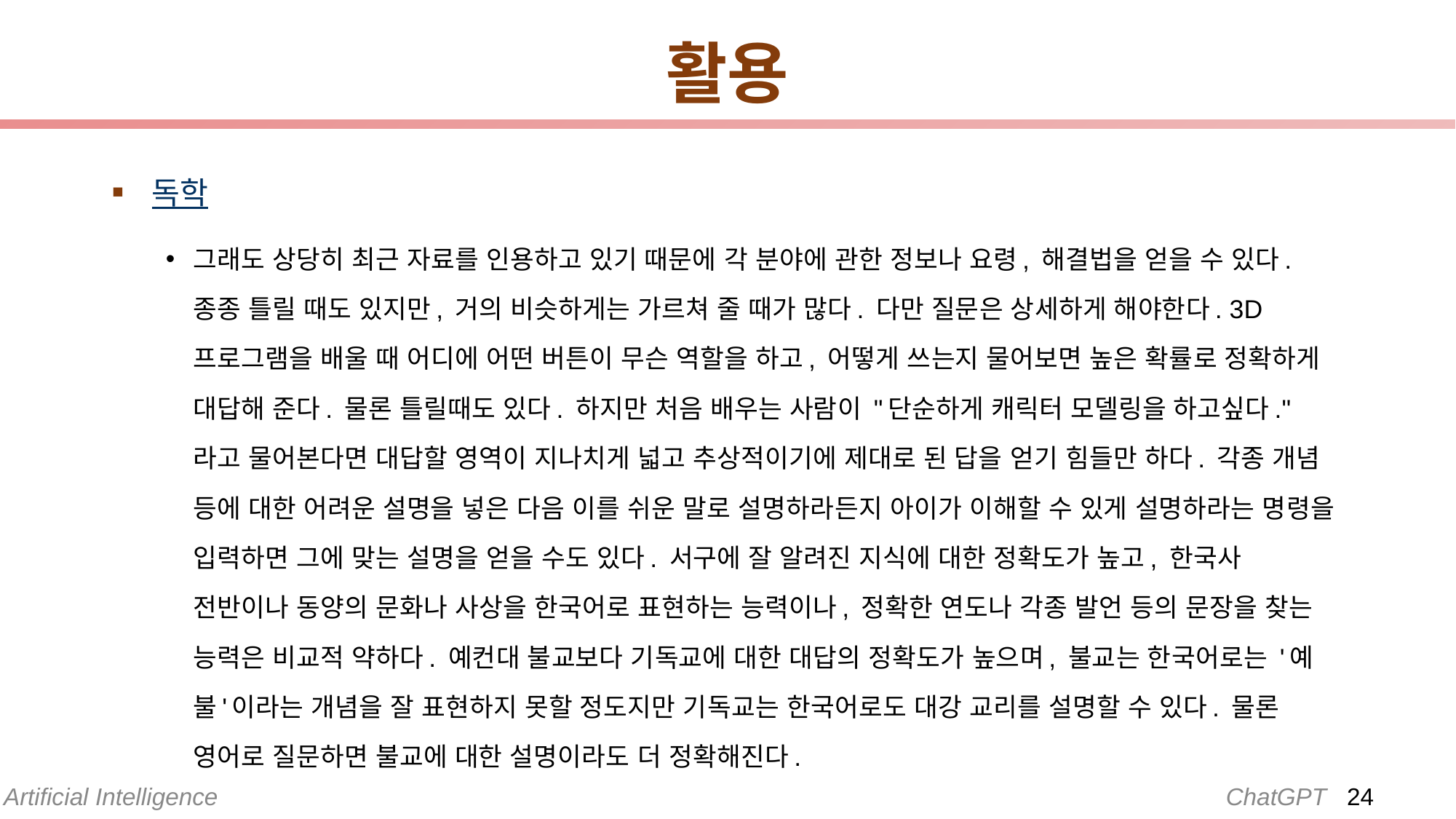

# 활용
독학
그래도 상당히 최근 자료를 인용하고 있기 때문에 각 분야에 관한 정보나 요령, 해결법을 얻을 수 있다. 종종 틀릴 때도 있지만, 거의 비슷하게는 가르쳐 줄 때가 많다. 다만 질문은 상세하게 해야한다. 3D 프로그램을 배울 때 어디에 어떤 버튼이 무슨 역할을 하고, 어떻게 쓰는지 물어보면 높은 확률로 정확하게 대답해 준다. 물론 틀릴때도 있다. 하지만 처음 배우는 사람이 "단순하게 캐릭터 모델링을 하고싶다." 라고 물어본다면 대답할 영역이 지나치게 넓고 추상적이기에 제대로 된 답을 얻기 힘들만 하다. 각종 개념 등에 대한 어려운 설명을 넣은 다음 이를 쉬운 말로 설명하라든지 아이가 이해할 수 있게 설명하라는 명령을 입력하면 그에 맞는 설명을 얻을 수도 있다. 서구에 잘 알려진 지식에 대한 정확도가 높고, 한국사 전반이나 동양의 문화나 사상을 한국어로 표현하는 능력이나, 정확한 연도나 각종 발언 등의 문장을 찾는 능력은 비교적 약하다. 예컨대 불교보다 기독교에 대한 대답의 정확도가 높으며, 불교는 한국어로는 '예불'이라는 개념을 잘 표현하지 못할 정도지만 기독교는 한국어로도 대강 교리를 설명할 수 있다. 물론 영어로 질문하면 불교에 대한 설명이라도 더 정확해진다.